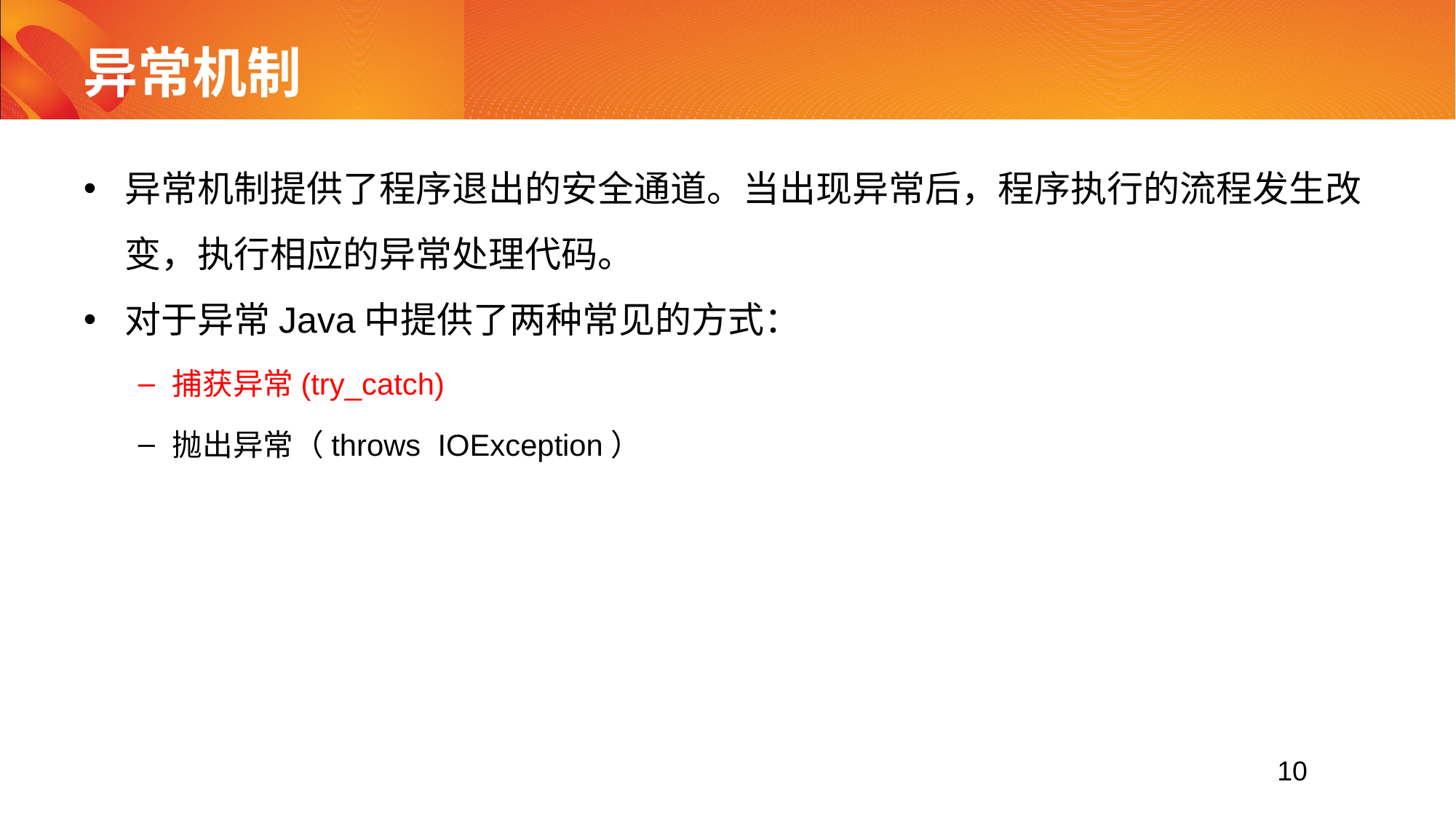

# 异常机制
异常机制提供了程序退出的安全通道。当出现异常后，程序执行的流程发生改变，执行相应的异常处理代码。
对于异常Java中提供了两种常见的方式：
捕获异常(try_catch)
抛出异常（throws  IOException）